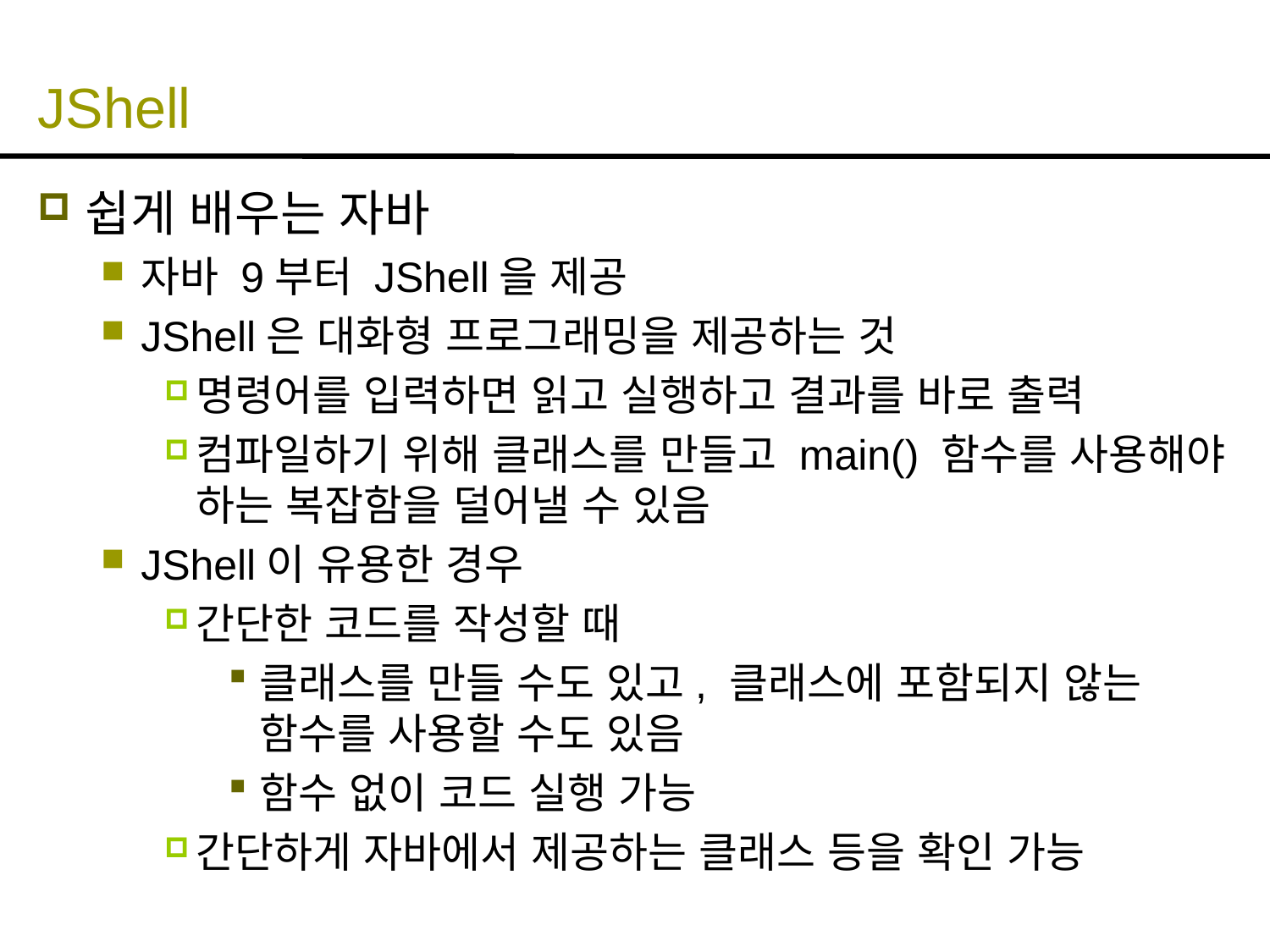

# JShell
쉽게 배우는 자바
자바 9부터 JShell을 제공
JShell은 대화형 프로그래밍을 제공하는 것
명령어를 입력하면 읽고 실행하고 결과를 바로 출력
컴파일하기 위해 클래스를 만들고 main() 함수를 사용해야 하는 복잡함을 덜어낼 수 있음
JShell이 유용한 경우
간단한 코드를 작성할 때
클래스를 만들 수도 있고, 클래스에 포함되지 않는 함수를 사용할 수도 있음
함수 없이 코드 실행 가능
간단하게 자바에서 제공하는 클래스 등을 확인 가능